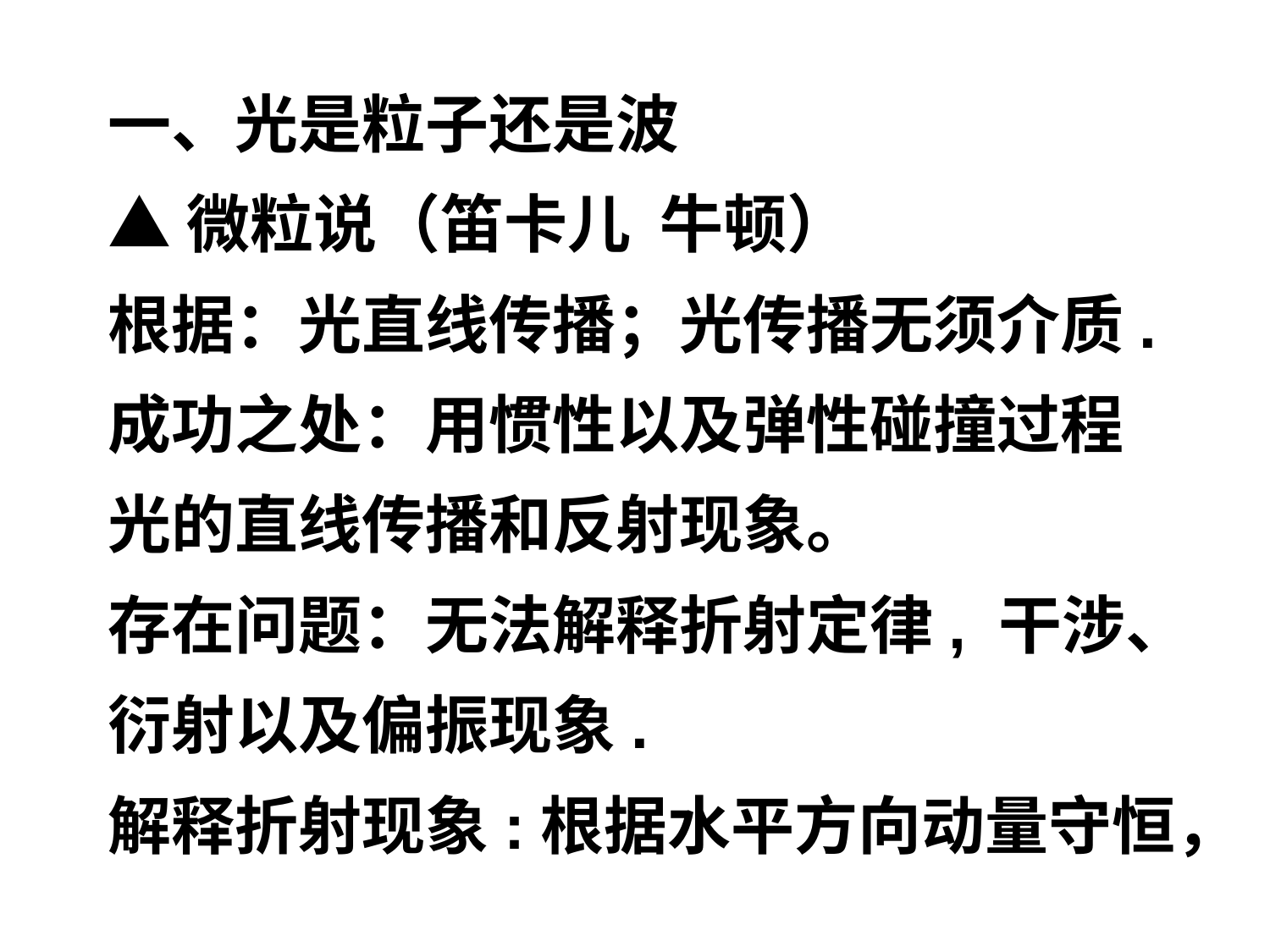

一、光是粒子还是波
▲微粒说（笛卡儿  牛顿）
根据：光直线传播；光传播无须介质.
成功之处：用惯性以及弹性碰撞过程
光的直线传播和反射现象。
存在问题：无法解释折射定律, 干涉、
衍射以及偏振现象.
解释折射现象:根据水平方向动量守恒，